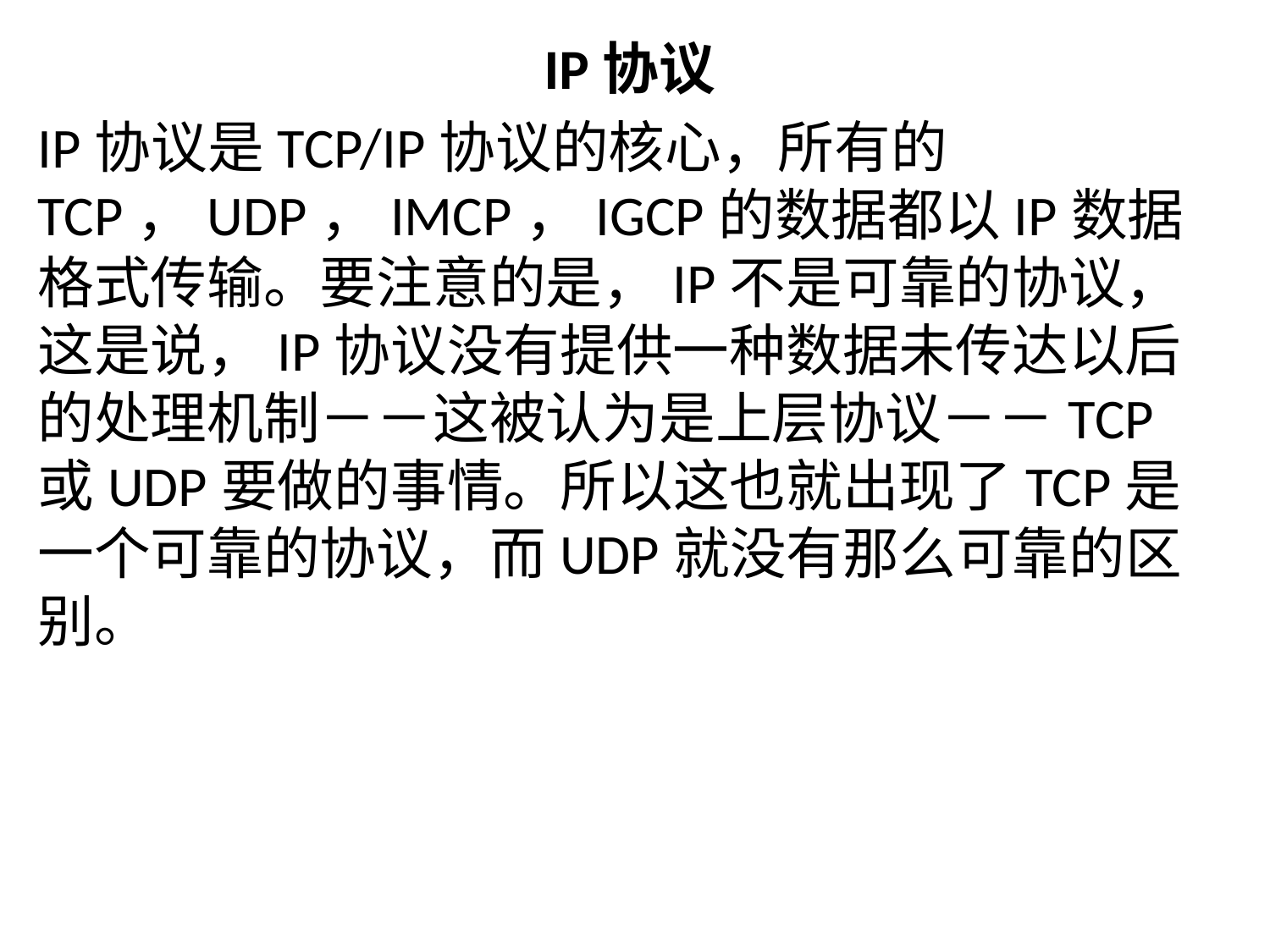

IP协议
IP协议是TCP/IP协议的核心，所有的TCP，UDP，IMCP，IGCP的数据都以IP数据格式传输。要注意的是，IP不是可靠的协议，这是说，IP协议没有提供一种数据未传达以后的处理机制－－这被认为是上层协议－－TCP或UDP要做的事情。所以这也就出现了TCP是一个可靠的协议，而UDP就没有那么可靠的区别。